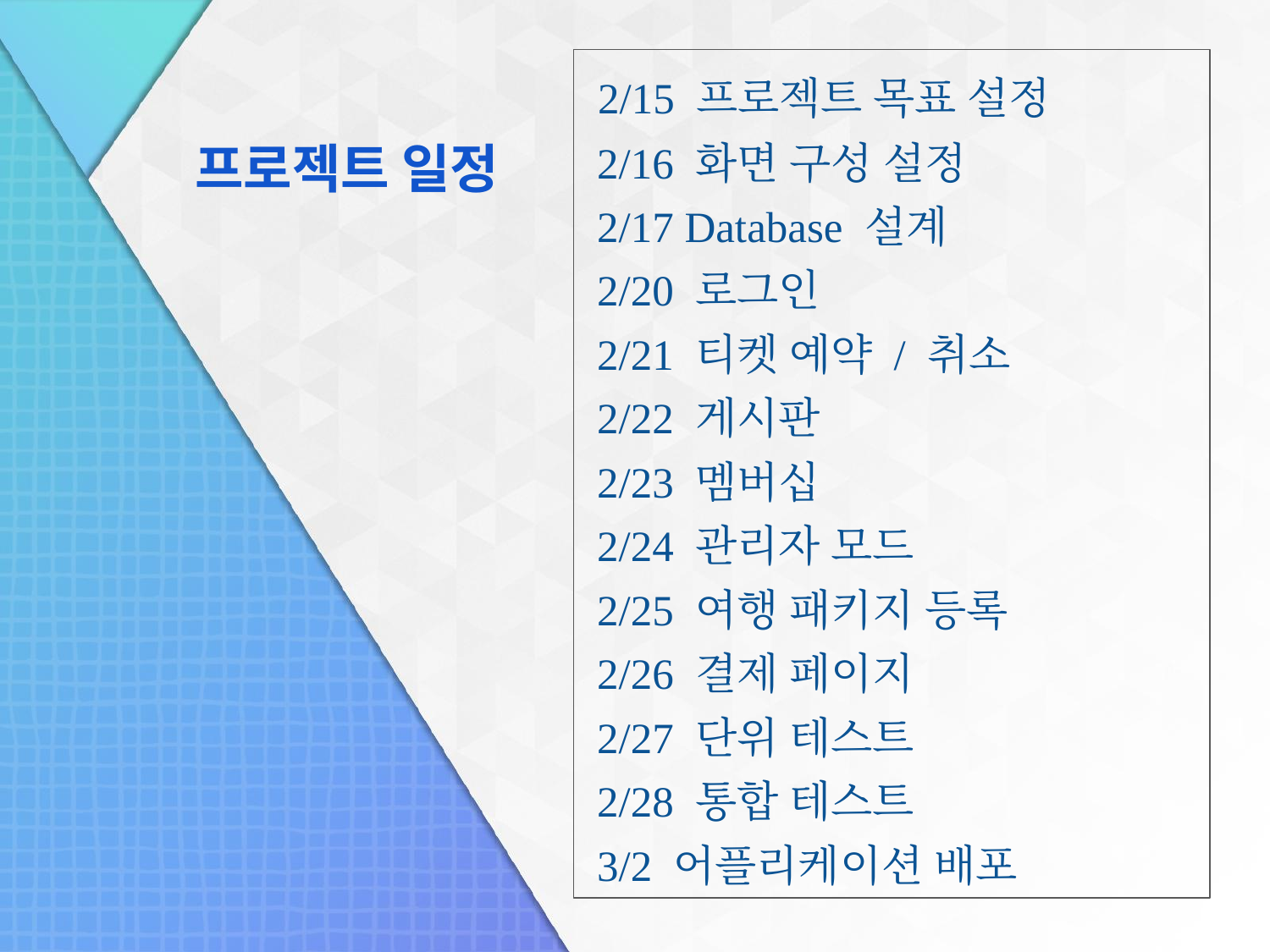

2/15 프로젝트 목표 설정
 2/16 화면 구성 설정
 2/17 Database 설계
 2/20 로그인
 2/21 티켓 예약 / 취소
 2/22 게시판
 2/23 멤버십
 2/24 관리자 모드
 2/25 여행 패키지 등록
 2/26 결제 페이지
 2/27 단위 테스트
 2/28 통합 테스트
 3/2 어플리케이션 배포
프로젝트 일정